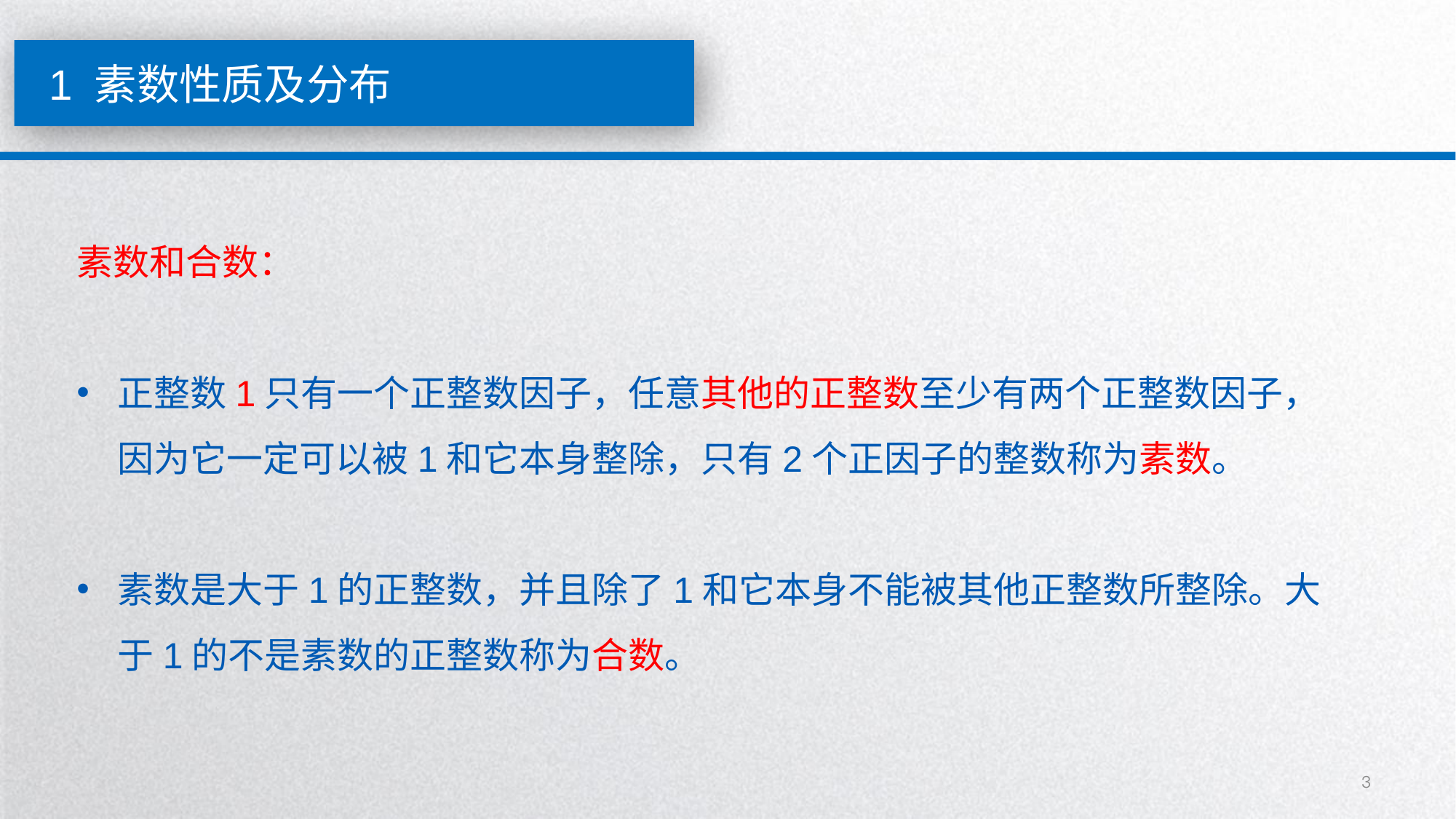

1 素数性质及分布
素数和合数：

正整数1只有一个正整数因子，任意其他的正整数至少有两个正整数因子，因为它一定可以被1和它本身整除，只有2个正因子的整数称为素数。

素数是大于1的正整数，并且除了1和它本身不能被其他正整数所整除。大于1的不是素数的正整数称为合数。

3